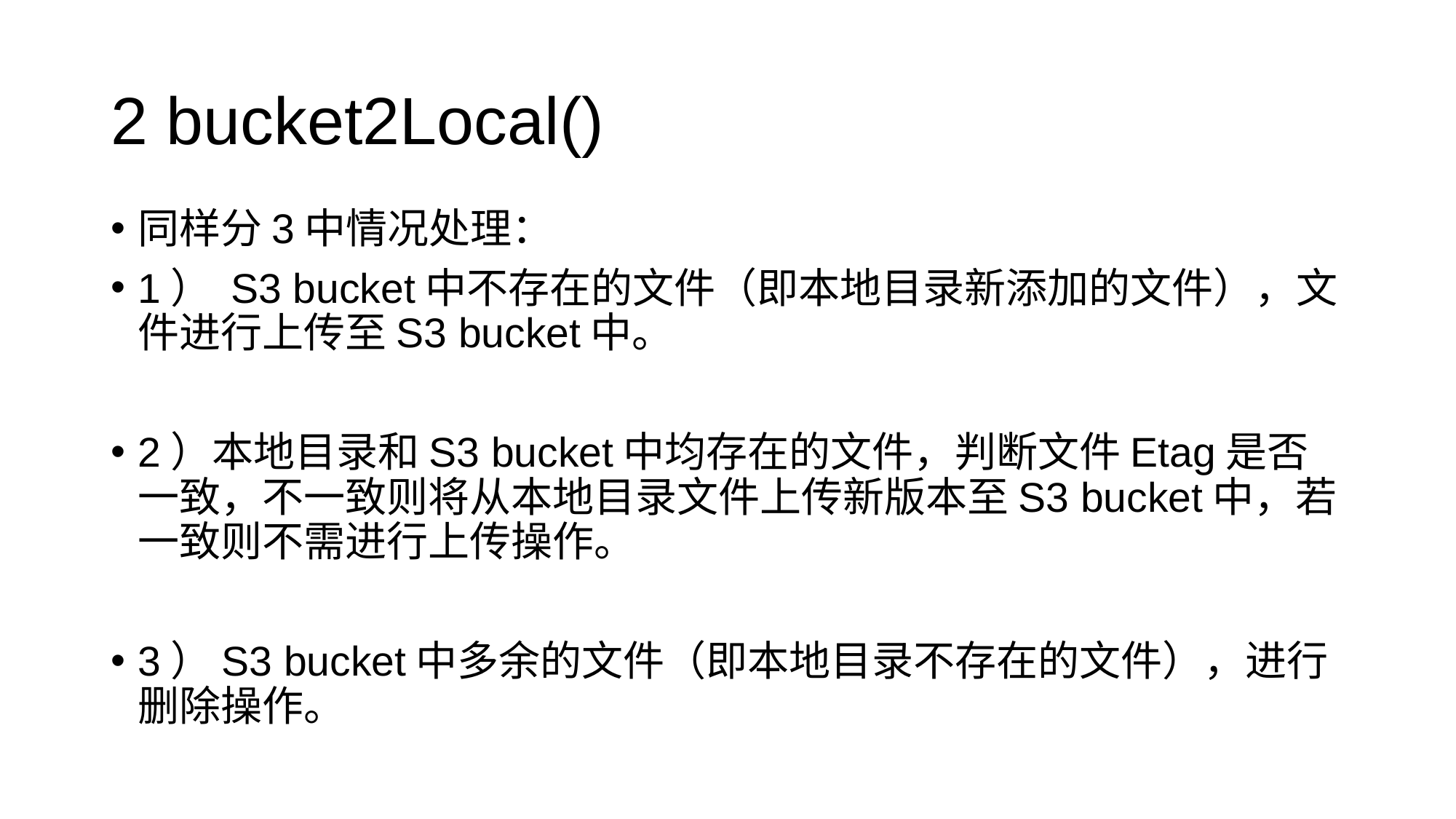

# 2 bucket2Local()
同样分3中情况处理：
1） S3 bucket中不存在的文件（即本地目录新添加的文件），文件进行上传至S3 bucket中。

2）本地目录和S3 bucket中均存在的文件，判断文件Etag是否一致，不一致则将从本地目录文件上传新版本至S3 bucket中，若一致则不需进行上传操作。

3）S3 bucket中多余的文件（即本地目录不存在的文件），进行删除操作。